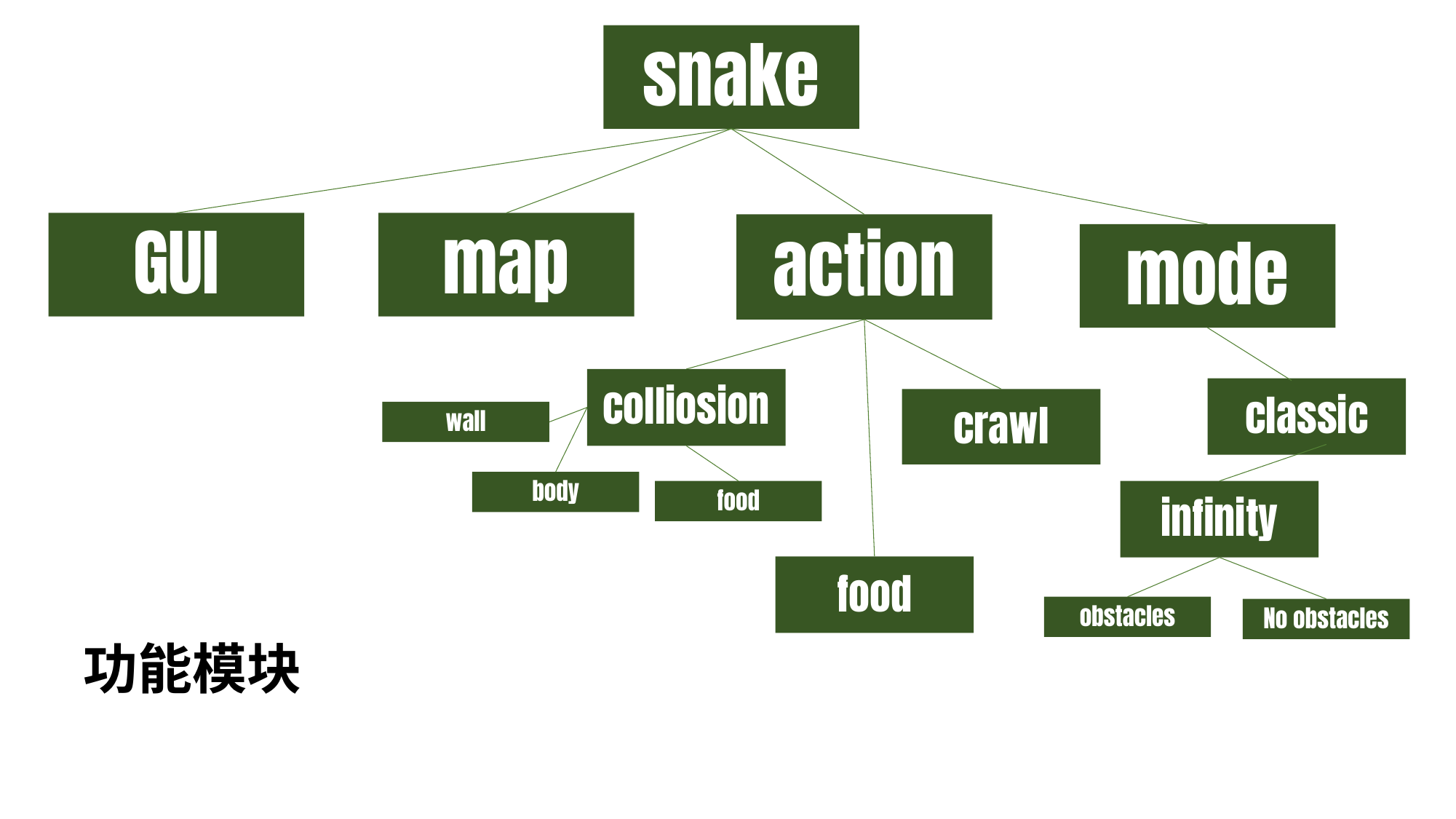

snake
GUI
map
action
mode
colliosion
classic
crawl
wall
body
food
infinity
food
obstacles
No obstacles
功能模块